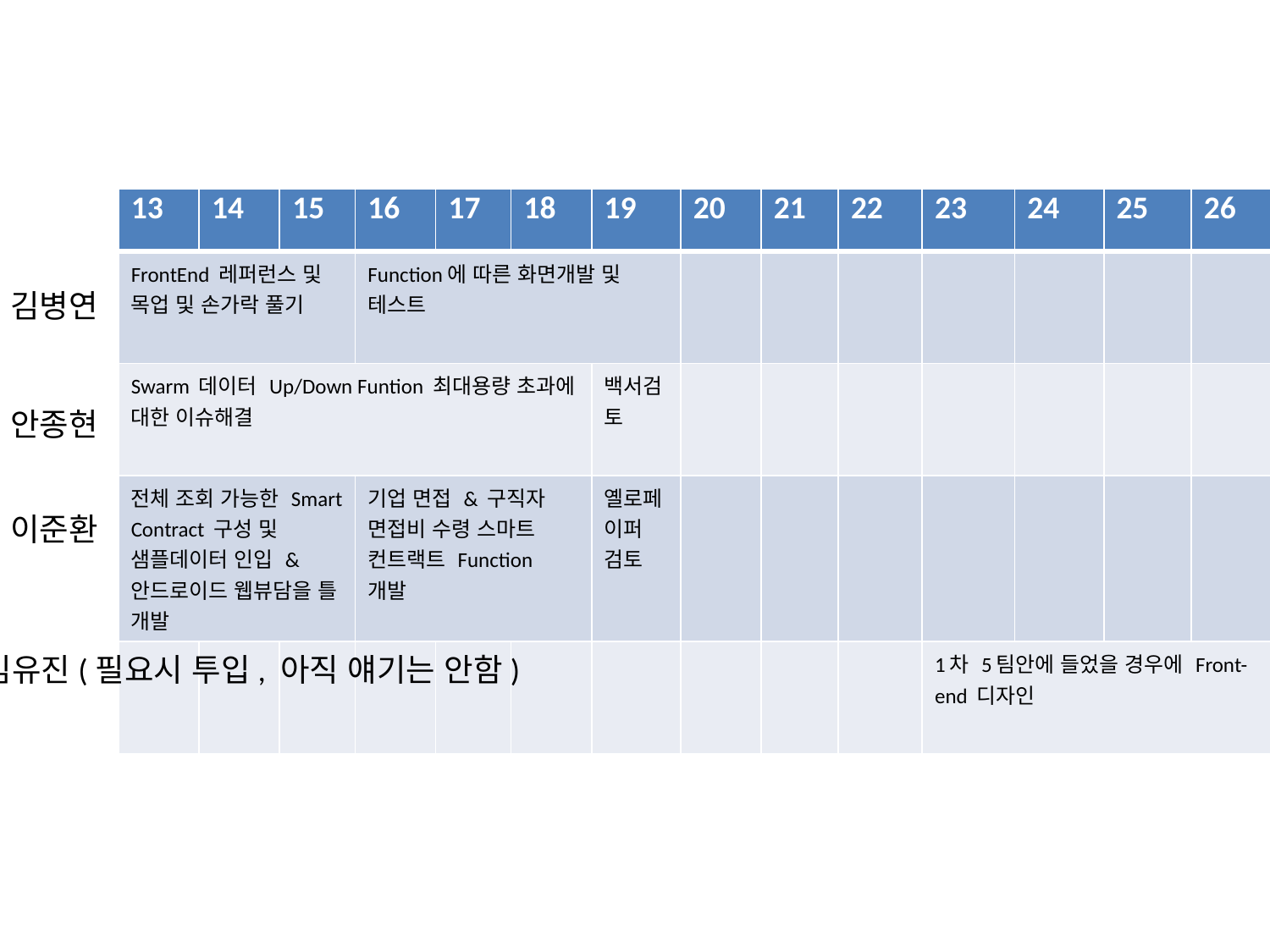

| 13 | 14 | 15 | 16 | 17 | 18 | 19 | 20 | 21 | 22 | 23 | 24 | 25 | 26 |
| --- | --- | --- | --- | --- | --- | --- | --- | --- | --- | --- | --- | --- | --- |
| FrontEnd 레퍼런스 및 목업 및 손가락 풀기 |  |  | Function에 따른 화면개발 및 테스트 |  |  |  |  |  |  |  |  |  |  |
| Swarm 데이터 Up/Down Funtion 최대용량 초과에 대한 이슈해결 |  |  |  |  |  | 백서검토 |  |  |  |  |  |  |  |
| 전체 조회 가능한 Smart Contract 구성 및 샘플데이터 인입 & 안드로이드 웹뷰담을 틀 개발 |  |  | 기업 면접 & 구직자 면접비 수령 스마트 컨트랙트 Function 개발 |  |  | 옐로페이퍼 검토 |  |  |  |  |  |  |  |
|  |  |  |  |  |  |  |  |  |  | 1차 5팀안에 들었을 경우에 Front-end 디자인 |  |  |  |
김병연
안종현
이준환
임유진(필요시 투입, 아직 얘기는 안함)